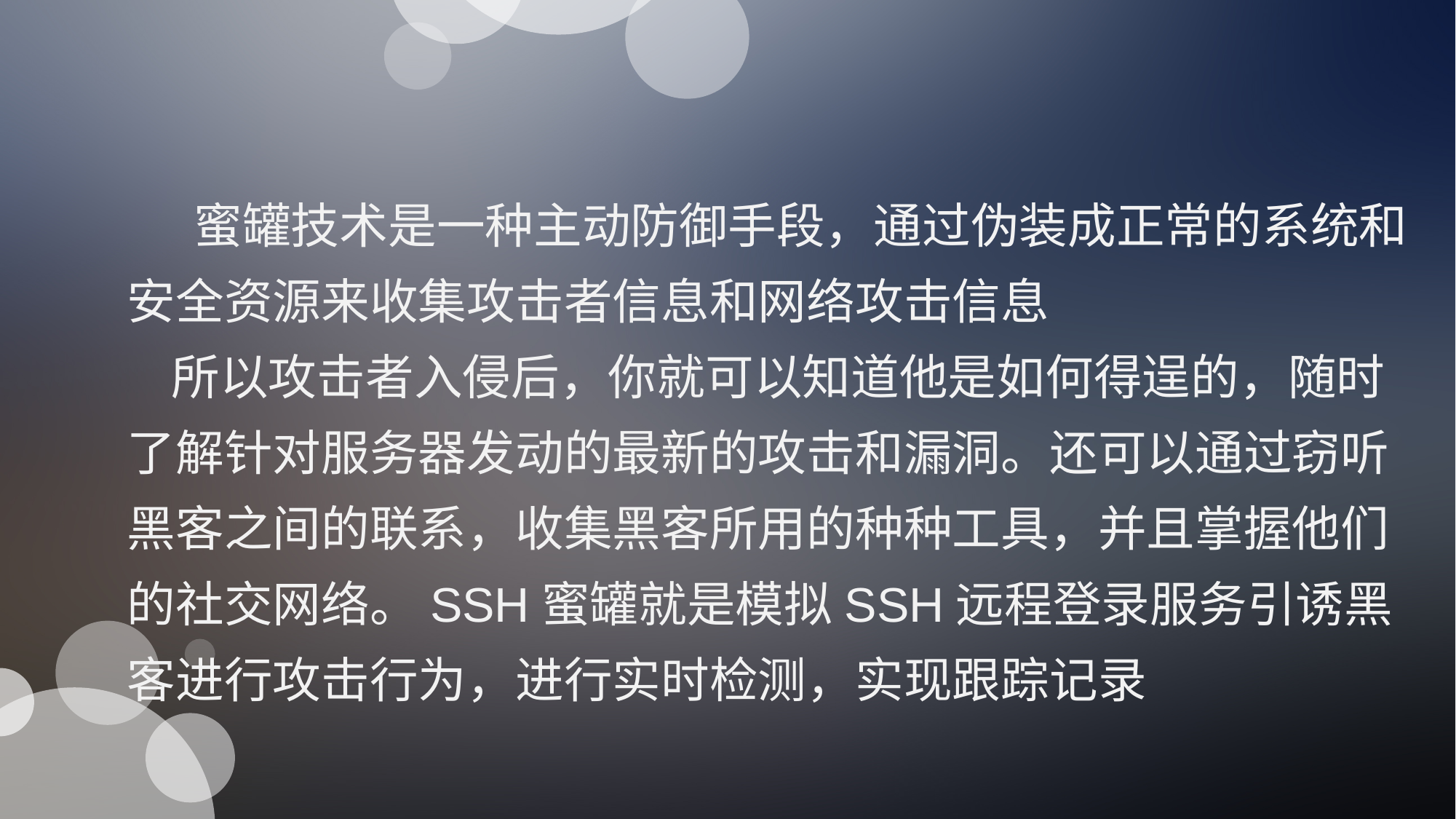

蜜罐技术是一种主动防御手段，通过伪装成正常的系统和安全资源来收集攻击者信息和网络攻击信息
   所以攻击者入侵后，你就可以知道他是如何得逞的，随时了解针对服务器发动的最新的攻击和漏洞。还可以通过窃听黑客之间的联系，收集黑客所用的种种工具，并且掌握他们的社交网络。SSH蜜罐就是模拟SSH远程登录服务引诱黑客进行攻击行为，进行实时检测，实现跟踪记录